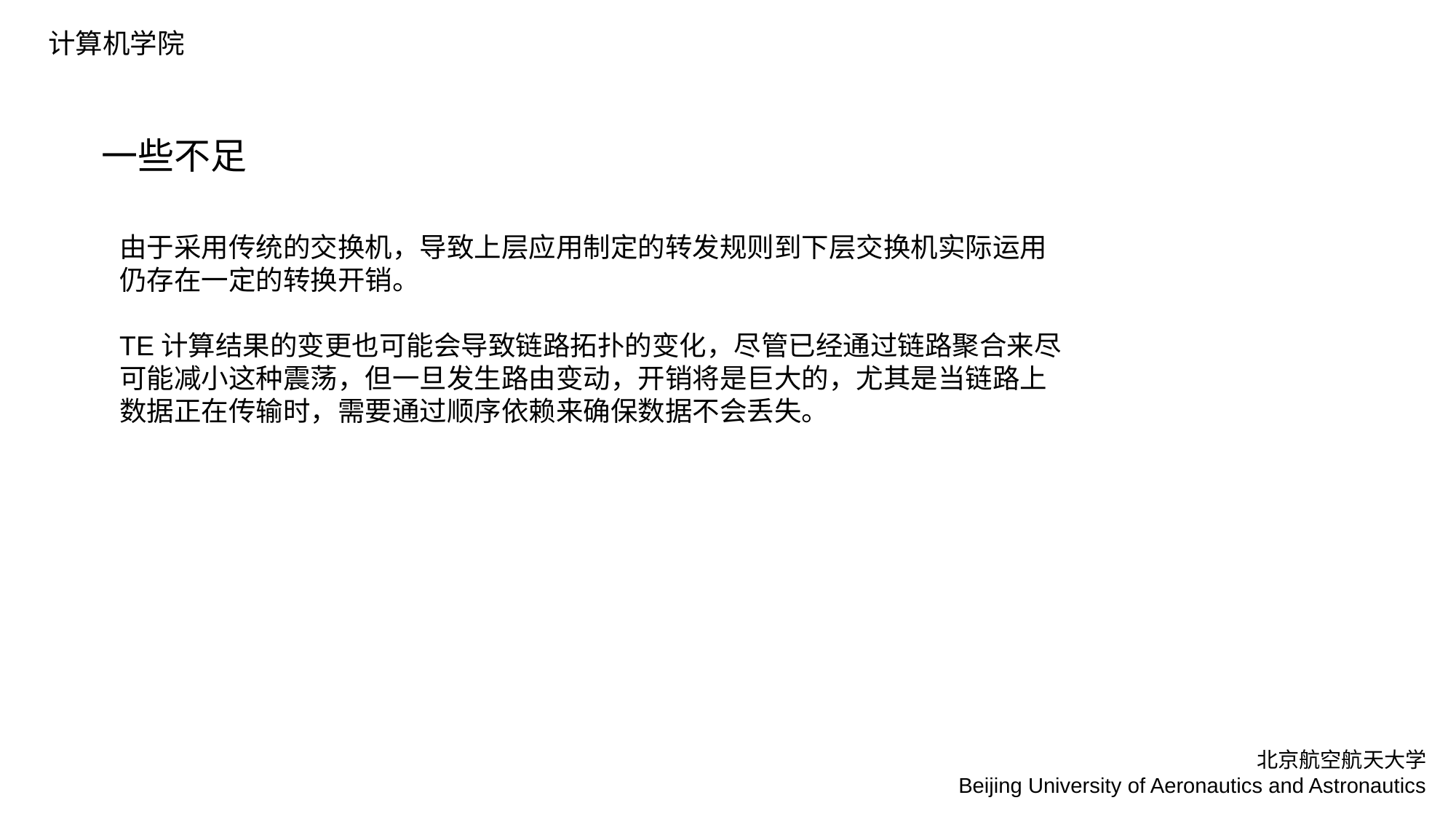

一些不足
由于采用传统的交换机，导致上层应用制定的转发规则到下层交换机实际运用仍存在一定的转换开销。

TE计算结果的变更也可能会导致链路拓扑的变化，尽管已经通过链路聚合来尽可能减小这种震荡，但一旦发生路由变动，开销将是巨大的，尤其是当链路上数据正在传输时，需要通过顺序依赖来确保数据不会丢失。